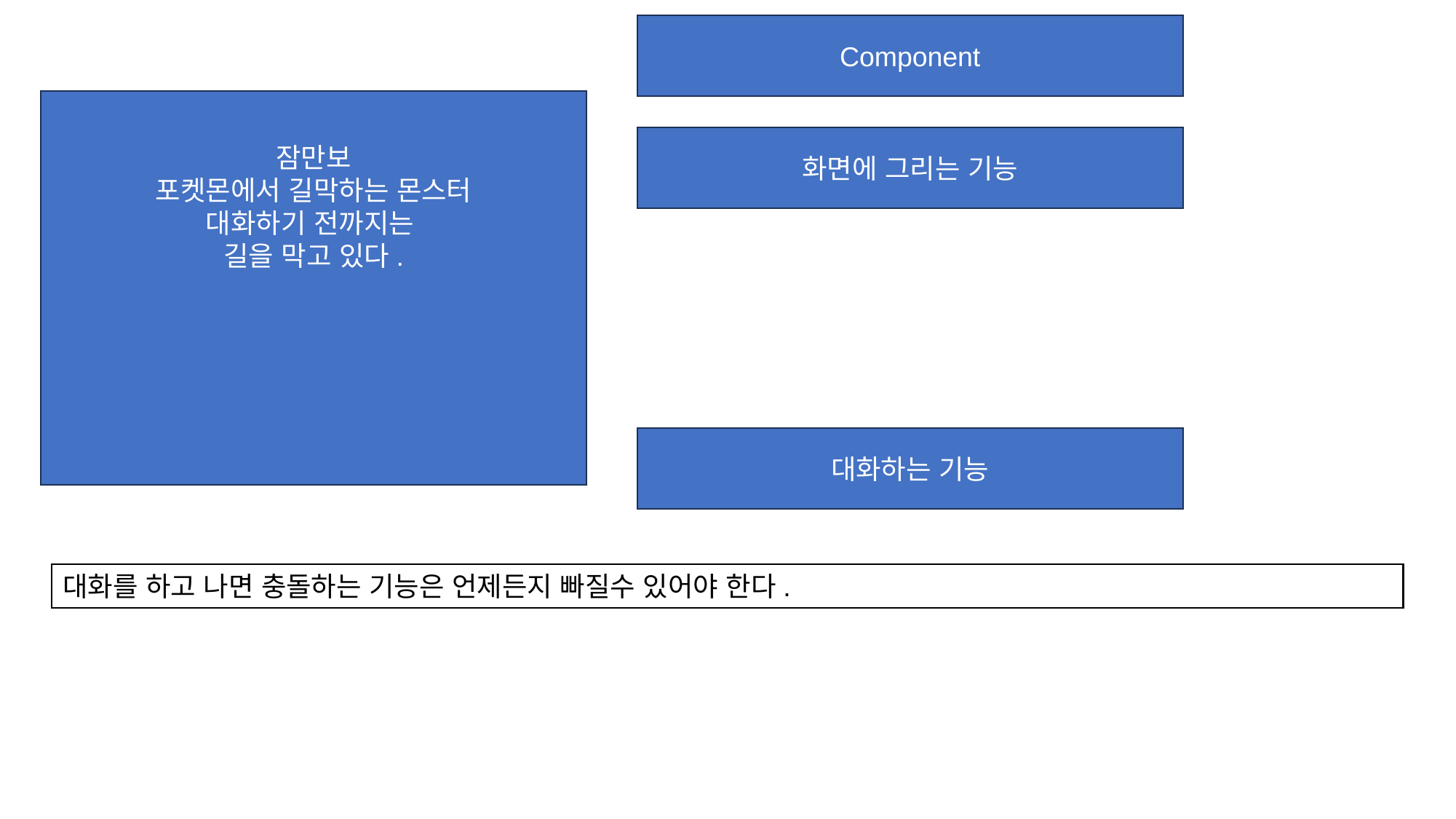

Component
잠만보
포켓몬에서 길막하는 몬스터
대화하기 전까지는
길을 막고 있다.

화면에 그리는 기능
대화하는 기능
대화를 하고 나면 충돌하는 기능은 언제든지 빠질수 있어야 한다.